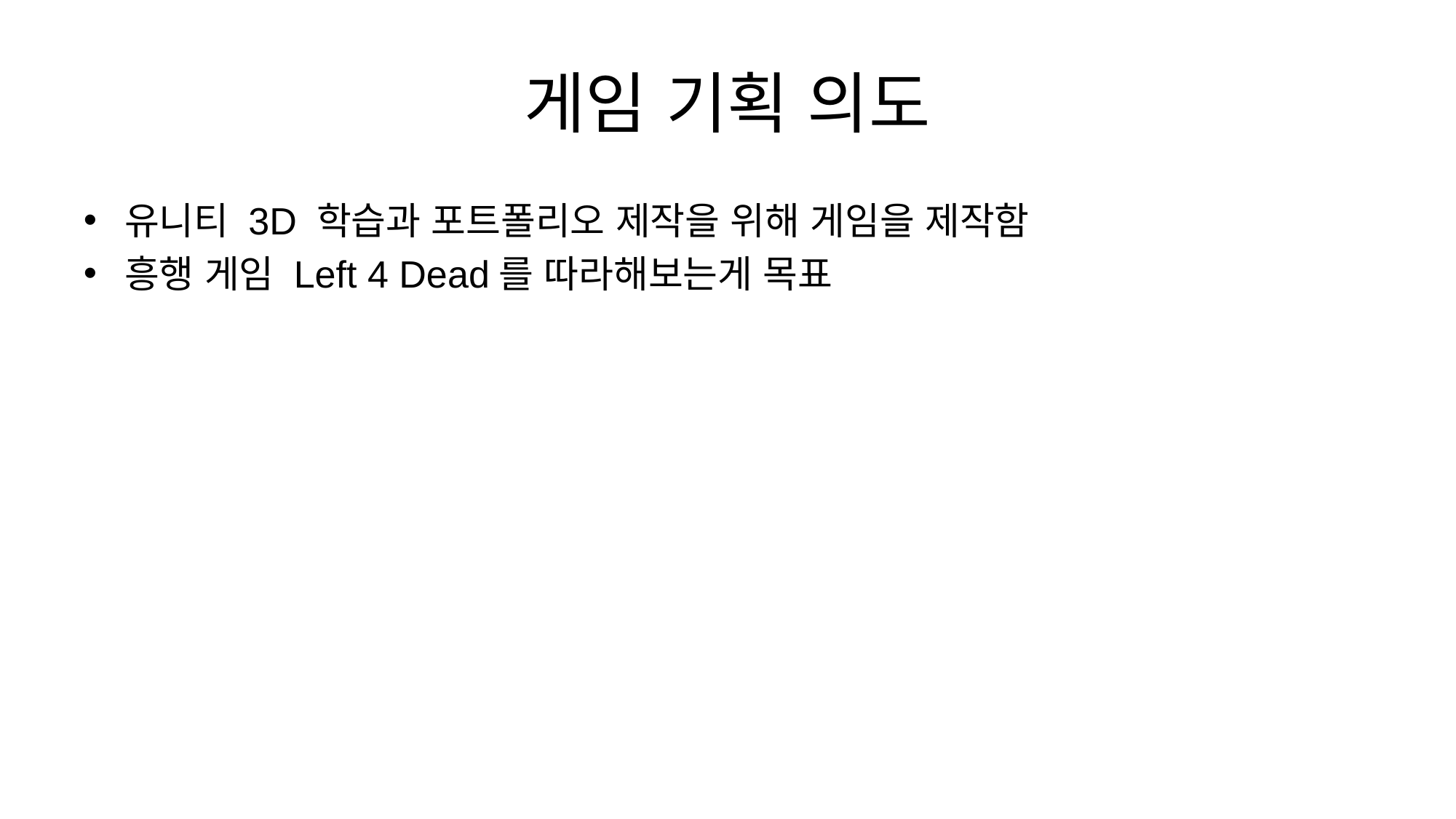

# 게임 기획 의도
유니티 3D 학습과 포트폴리오 제작을 위해 게임을 제작함
흥행 게임 Left 4 Dead를 따라해보는게 목표